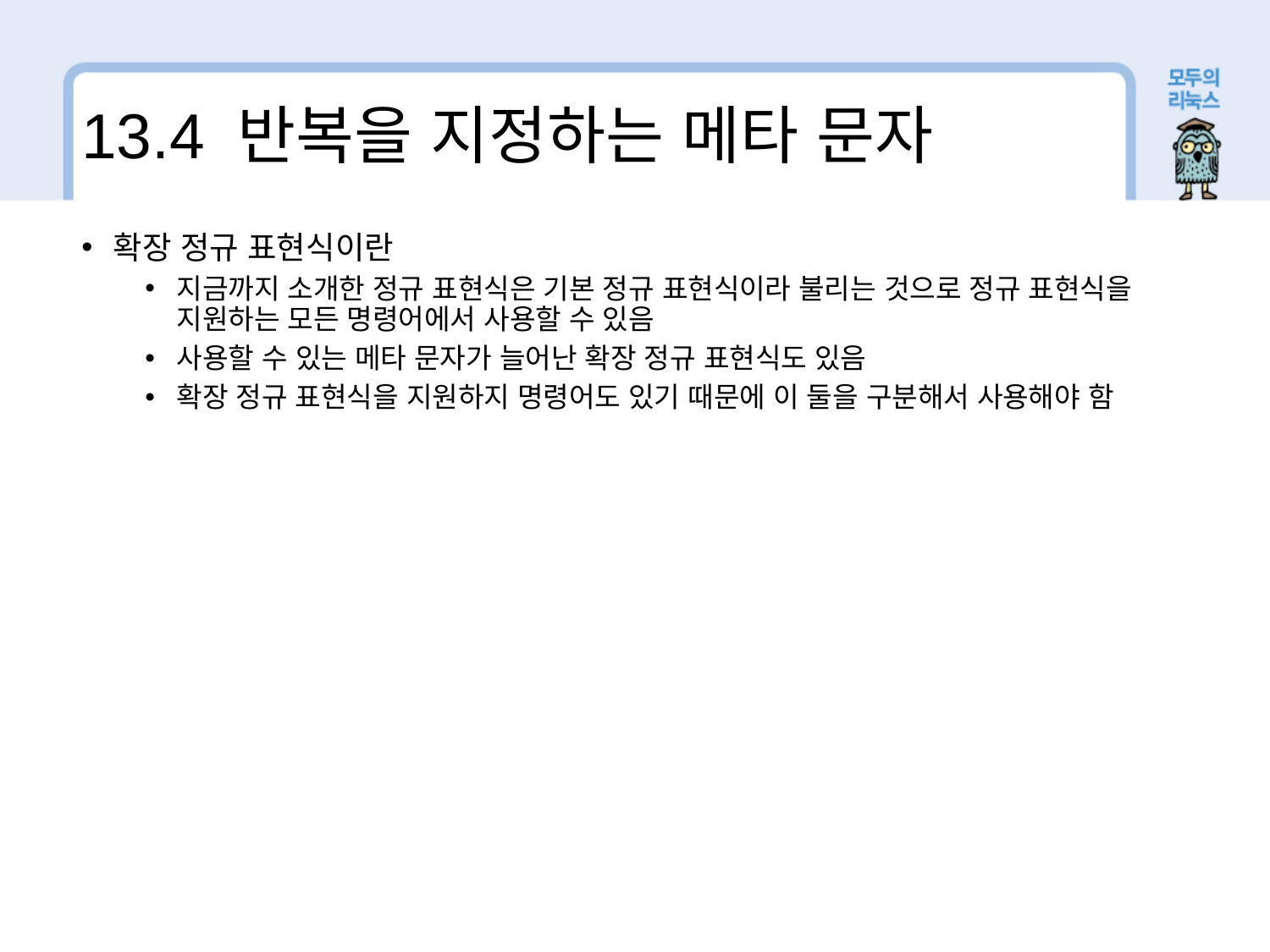

13.4 반복을 지정하는 메타 문자
확장 정규 표현식이란
지금까지 소개한 정규 표현식은 기본 정규 표현식이라 불리는 것으로 정규 표현식을 지원하는 모든 명령어에서 사용할 수 있음
사용할 수 있는 메타 문자가 늘어난 확장 정규 표현식도 있음
확장 정규 표현식을 지원하지 명령어도 있기 때문에 이 둘을 구분해서 사용해야 함